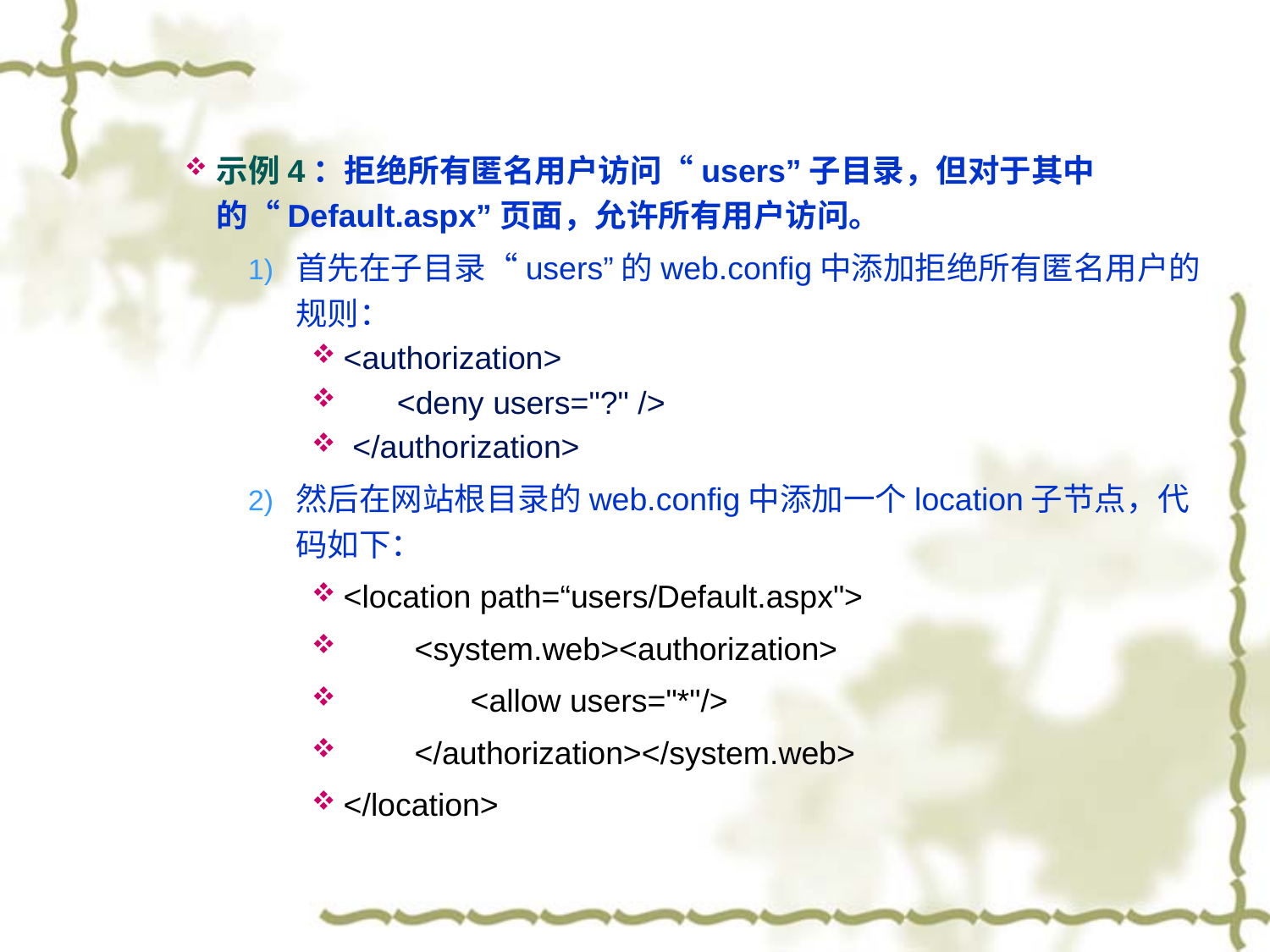

示例4：拒绝所有匿名用户访问“users”子目录，但对于其中的“Default.aspx”页面，允许所有用户访问。
首先在子目录“users”的web.config中添加拒绝所有匿名用户的规则：
<authorization>
      <deny users="?" />
 </authorization>
然后在网站根目录的web.config中添加一个location子节点，代码如下：
<location path=“users/Default.aspx">
        <system.web><authorization>
            	<allow users="*"/>
        </authorization></system.web>
</location>